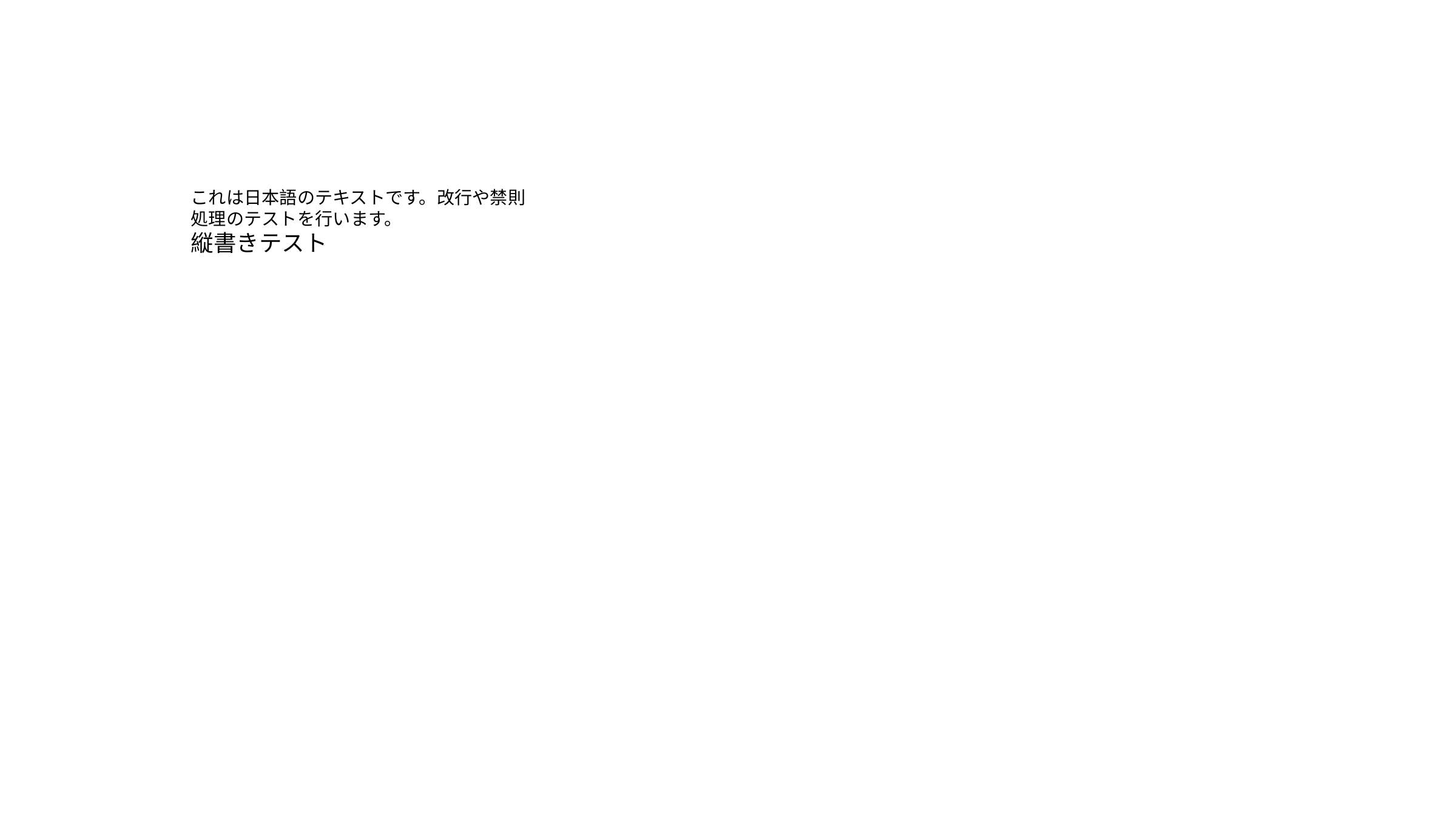

これは日本語のテキストです。改行や禁則処理のテストを行います。
縦書きテスト